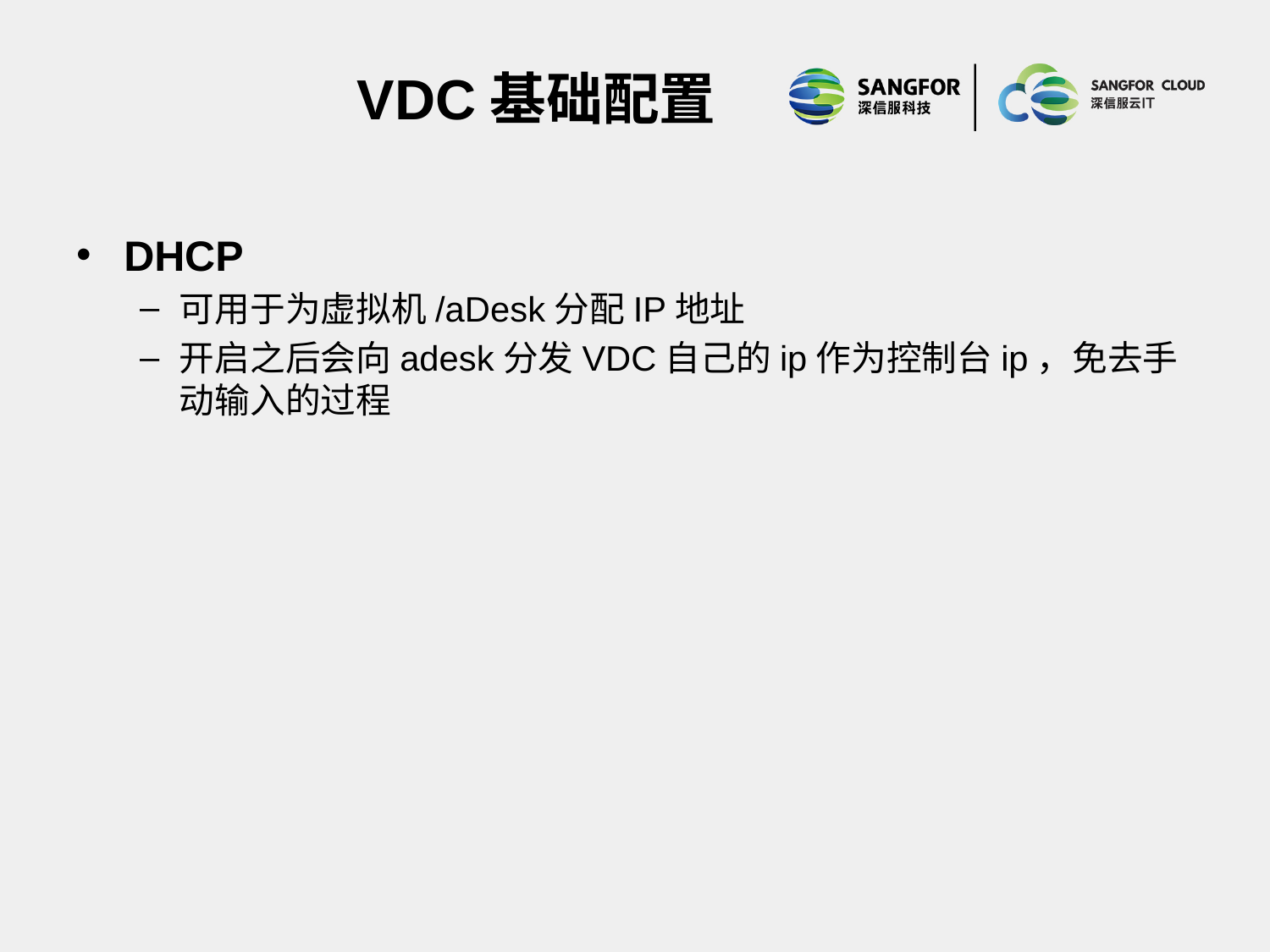

# VDC基础配置
DHCP
可用于为虚拟机/aDesk分配IP地址
开启之后会向adesk分发VDC自己的ip作为控制台ip，免去手动输入的过程